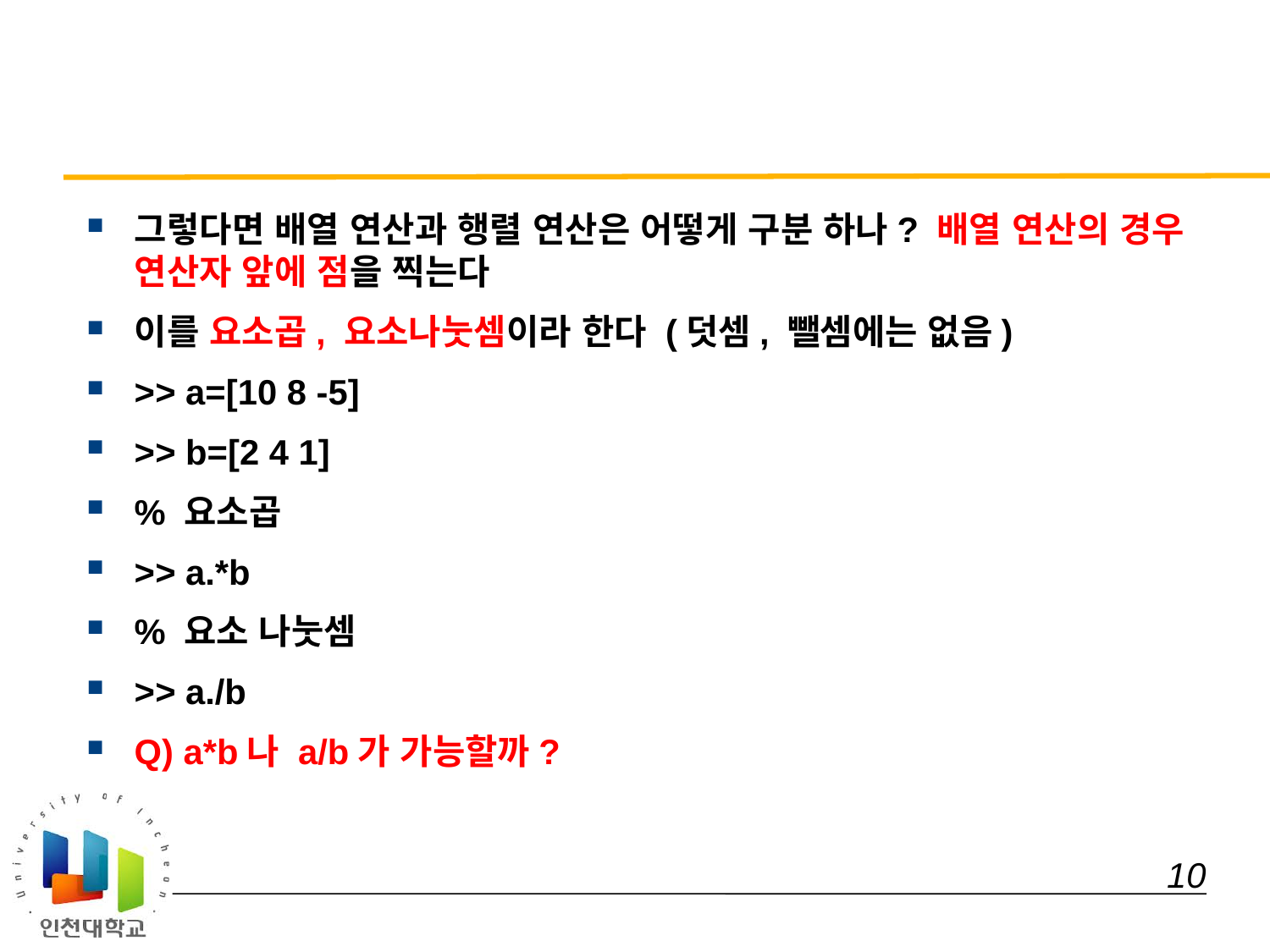

#
그렇다면 배열 연산과 행렬 연산은 어떻게 구분 하나? 배열 연산의 경우 연산자 앞에 점을 찍는다
이를 요소곱, 요소나눗셈이라 한다 (덧셈, 뺄셈에는 없음)
>> a=[10 8 -5]
>> b=[2 4 1]
% 요소곱
>> a.*b
% 요소 나눗셈
>> a./b
Q) a*b나 a/b가 가능할까?
 10